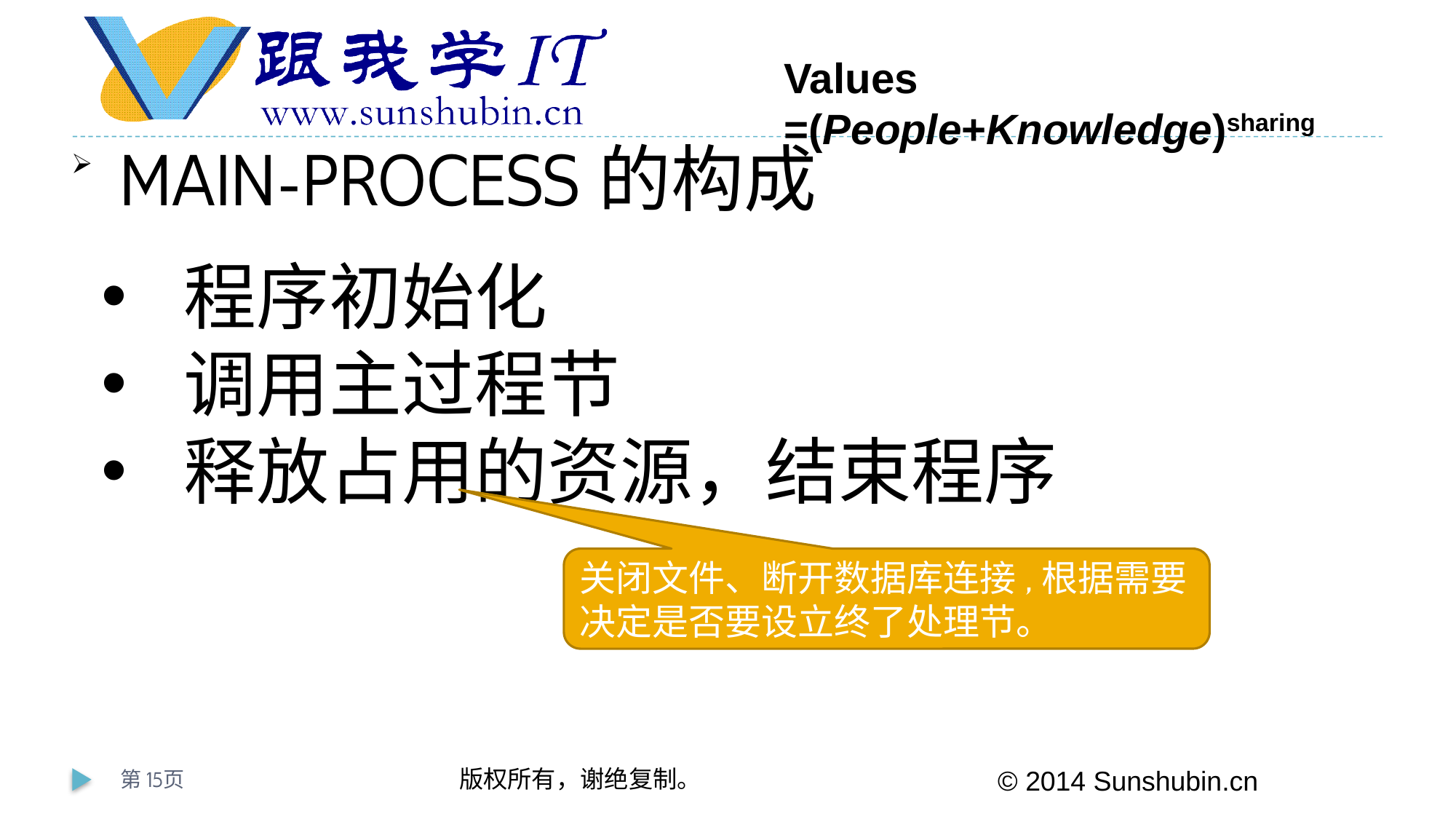

MAIN-PROCESS的构成
程序初始化
调用主过程节
释放占用的资源，结束程序
关闭文件、断开数据库连接,根据需要决定是否要设立终了处理节。
第15页